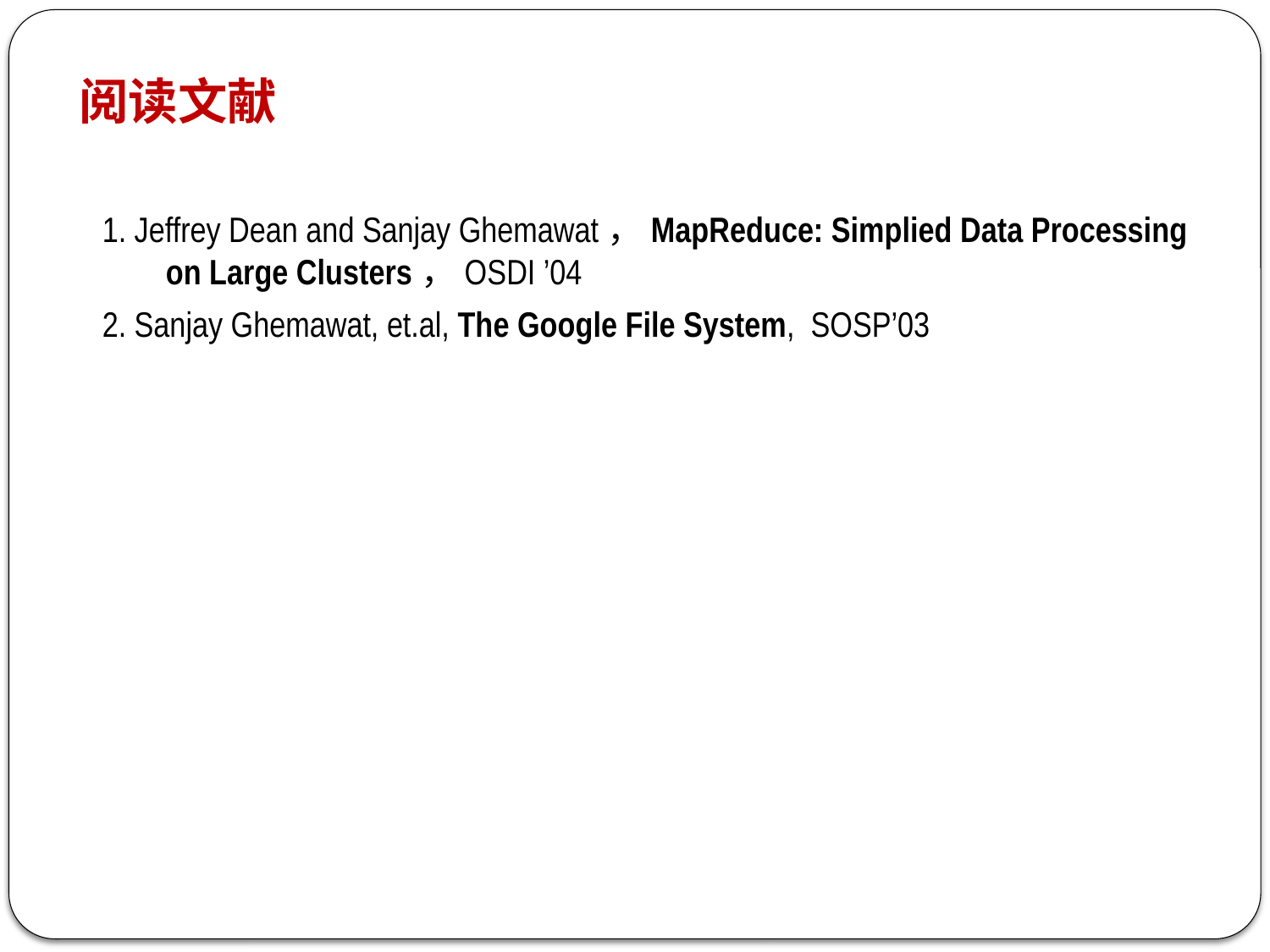

# 阅读文献
1. Jeffrey Dean and Sanjay Ghemawat，MapReduce: Simplied Data Processing on Large Clusters，OSDI ’04
2. Sanjay Ghemawat, et.al, The Google File System,  SOSP’03